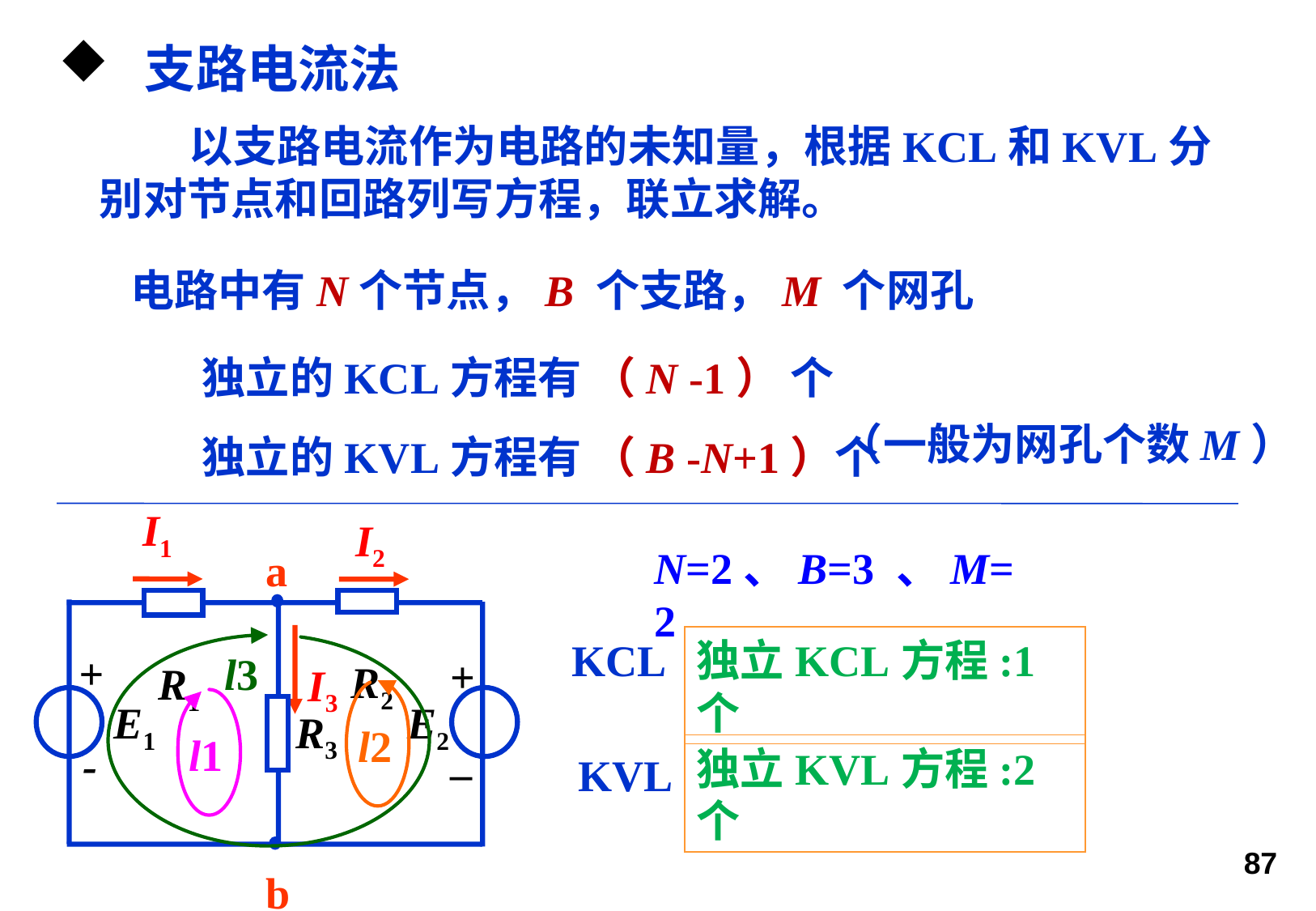

支路电流法
        以支路电流作为电路的未知量，根据KCL和KVL分别对节点和回路列写方程，联立求解。
电路中有N个节点，B 个支路，M 个网孔
独立的KCL方程有 （N -1） 个
独立的KVL方程有 （B -N+1）个
（一般为网孔个数M）
I1
I2
a

R2

R1

+
+

E1
E2

R3
_
-

I3
b

l3

l2

l1
N=2、B=3 、M=2
KCL
独立KCL方程:1 个
独立KVL方程:2 个
KVL